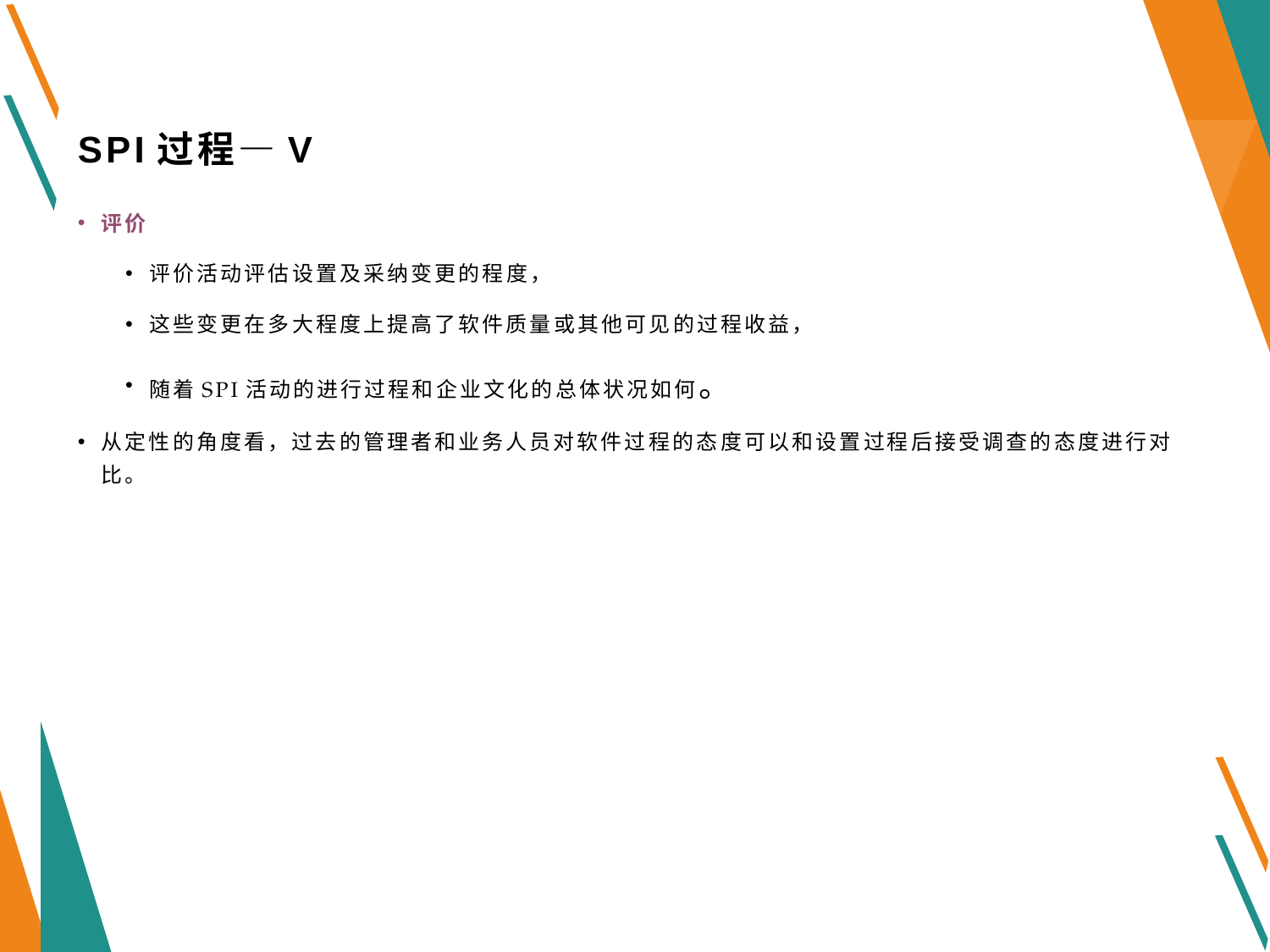

# SPI过程—V
评价
评价活动评估设置及采纳变更的程度，
这些变更在多大程度上提高了软件质量或其他可见的过程收益，
随着SPI活动的进行过程和企业文化的总体状况如何。
从定性的角度看，过去的管理者和业务人员对软件过程的态度可以和设置过程后接受调查的态度进行对比。
12